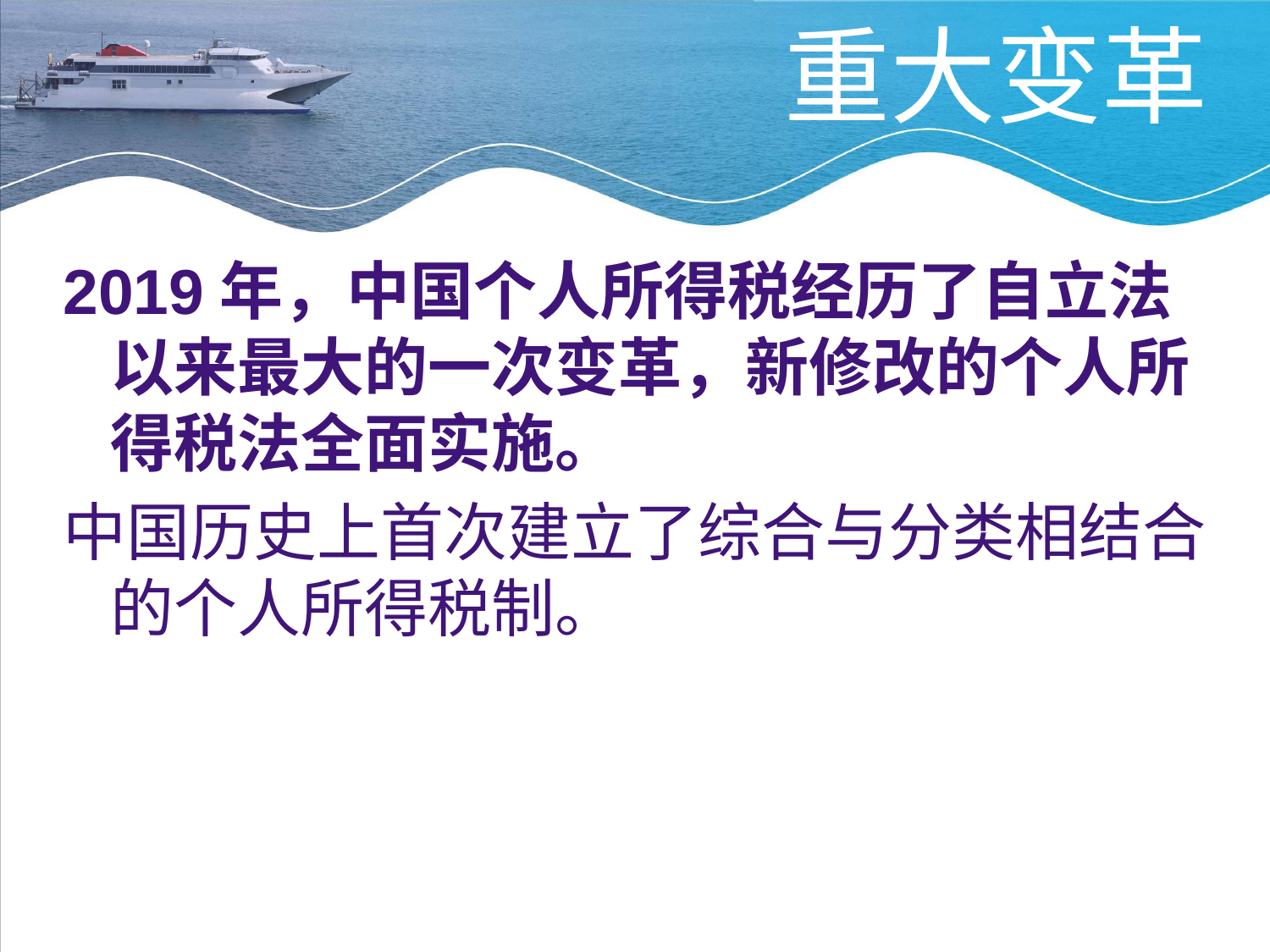

# 重大变革
2019年，中国个人所得税经历了自立法以来最大的一次变革，新修改的个人所得税法全面实施。
中国历史上首次建立了综合与分类相结合的个人所得税制。